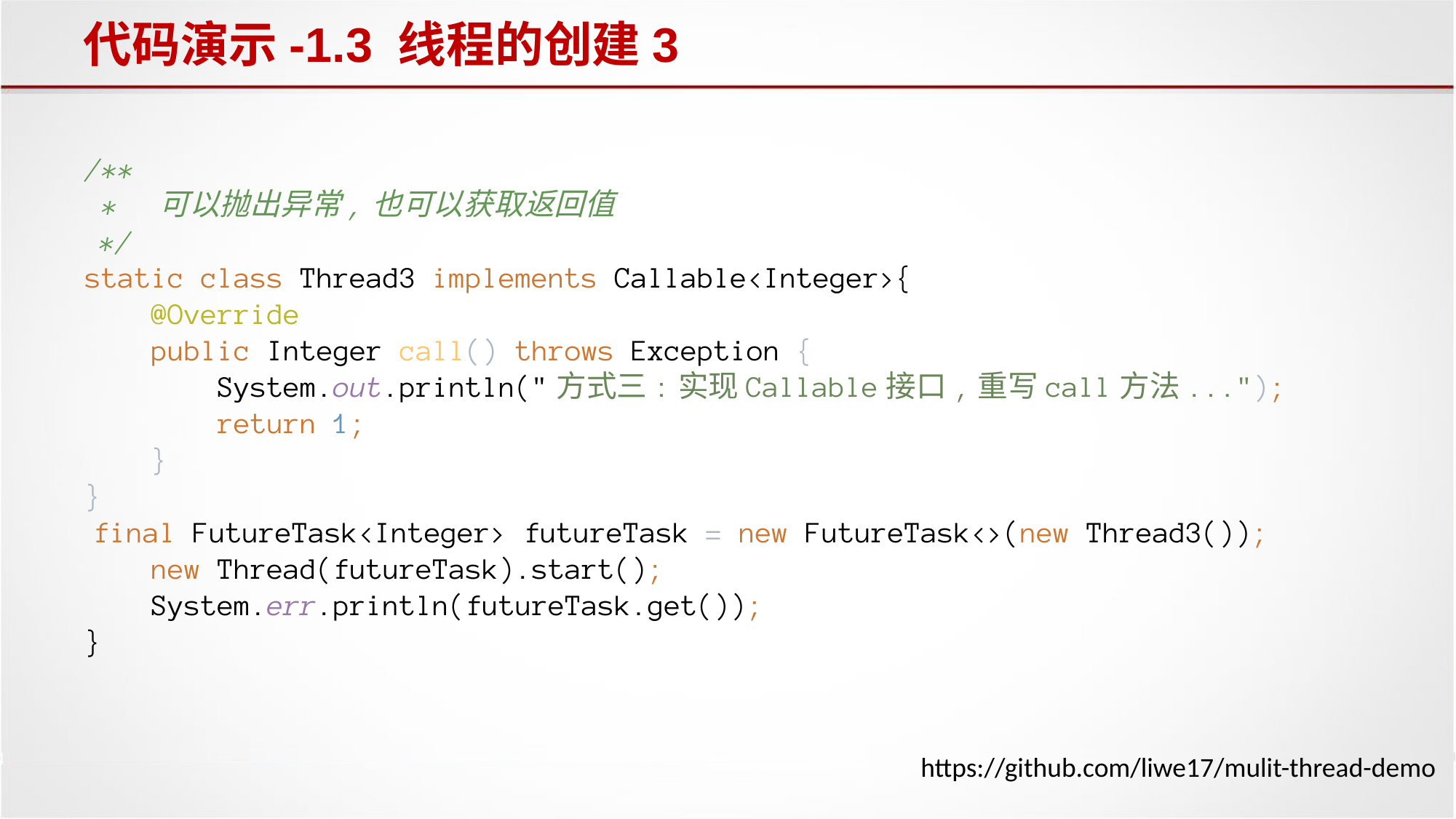

# 代码演示-1.3 线程的创建3
/**
 *  可以抛出异常,也可以获取返回值
 */
static class Thread3 implements Callable<Integer>{
    @Override
    public Integer call() throws Exception {
        System.out.println("方式三:实现Callable接口,重写call方法...");
        return 1;
    }
}
 final FutureTask<Integer> futureTask = new FutureTask<>(new Thread3());
    new Thread(futureTask).start();
    System.err.println(futureTask.get());
}